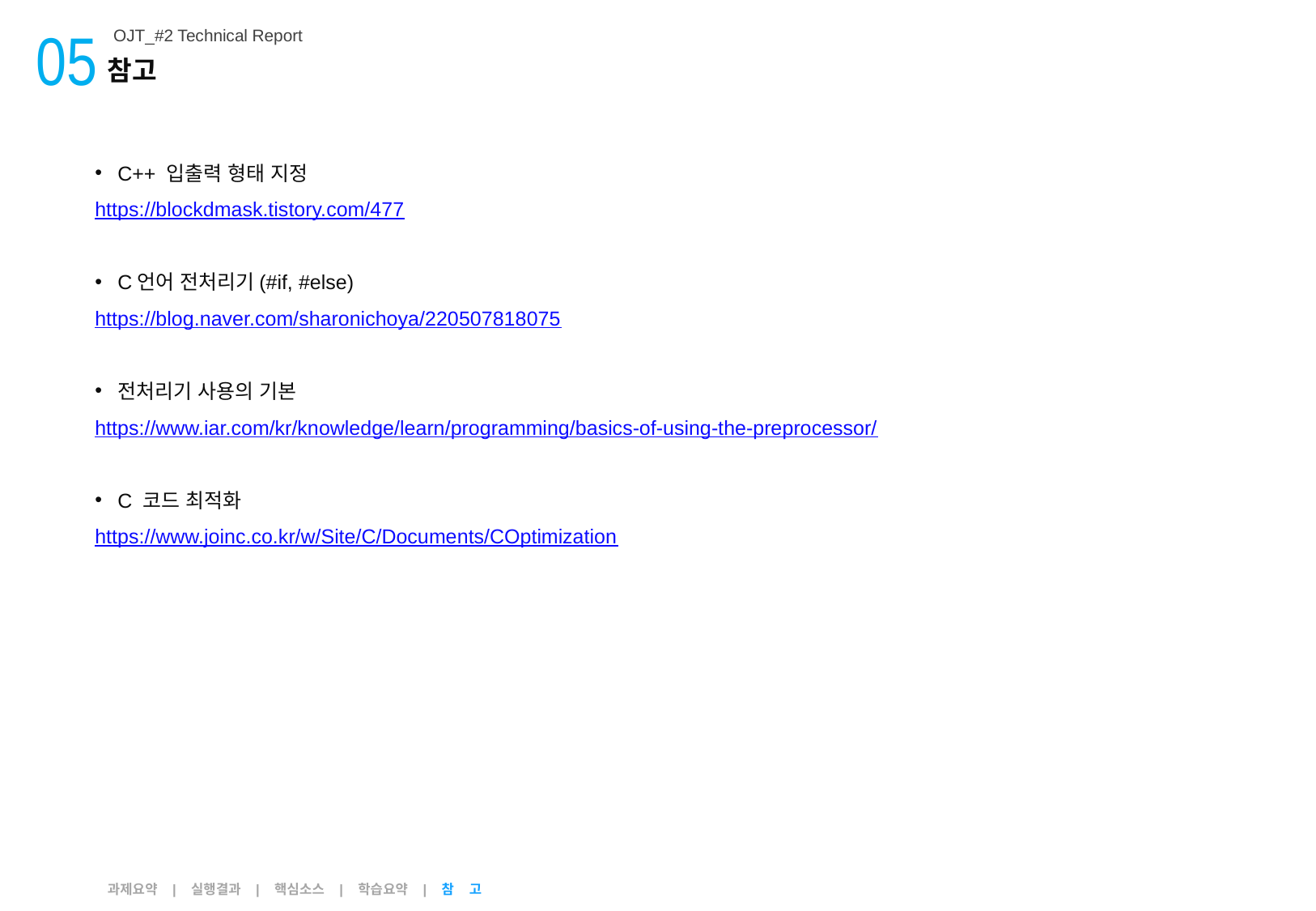

05
OJT_#2 Technical Report
참고
C++ 입출력 형태 지정
https://blockdmask.tistory.com/477

C언어 전처리기(#if, #else)
https://blog.naver.com/sharonichoya/220507818075

전처리기 사용의 기본
https://www.iar.com/kr/knowledge/learn/programming/basics-of-using-the-preprocessor/

C 코드 최적화
https://www.joinc.co.kr/w/Site/C/Documents/COptimization

과제요약   |   실행결과   |   핵심소스   |   학습요약   |   참    고